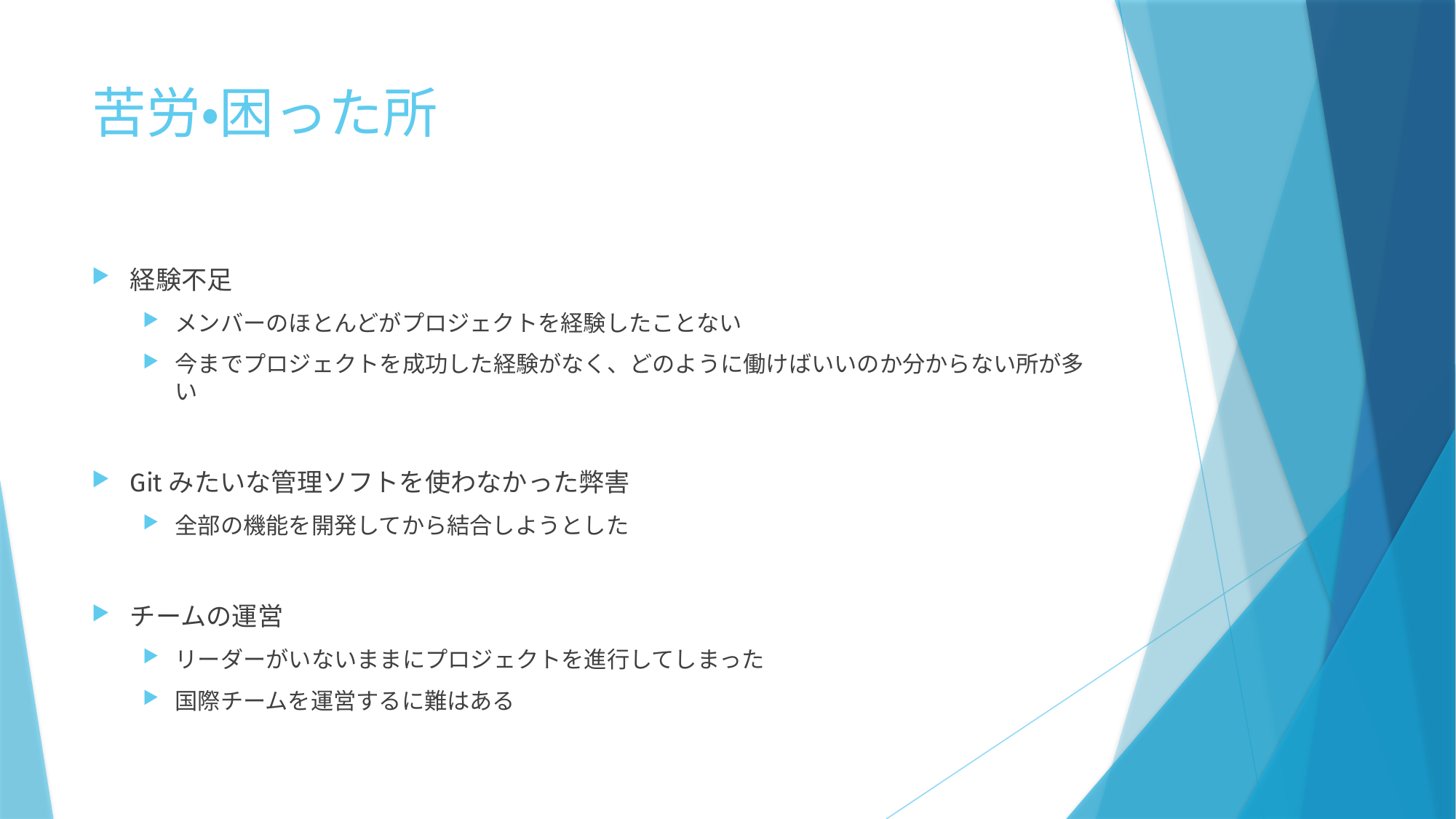

# 苦労・困った所
経験不足
メンバーのほとんどがプロジェクトを経験したことない
今までプロジェクトを成功した経験がなく、どのように働けばいいのか分からない所が多い

Gitみたいな管理ソフトを使わなかった弊害
全部の機能を開発してから結合しようとした

チームの運営
リーダーがいないままにプロジェクトを進行してしまった
国際チームを運営するに難はある